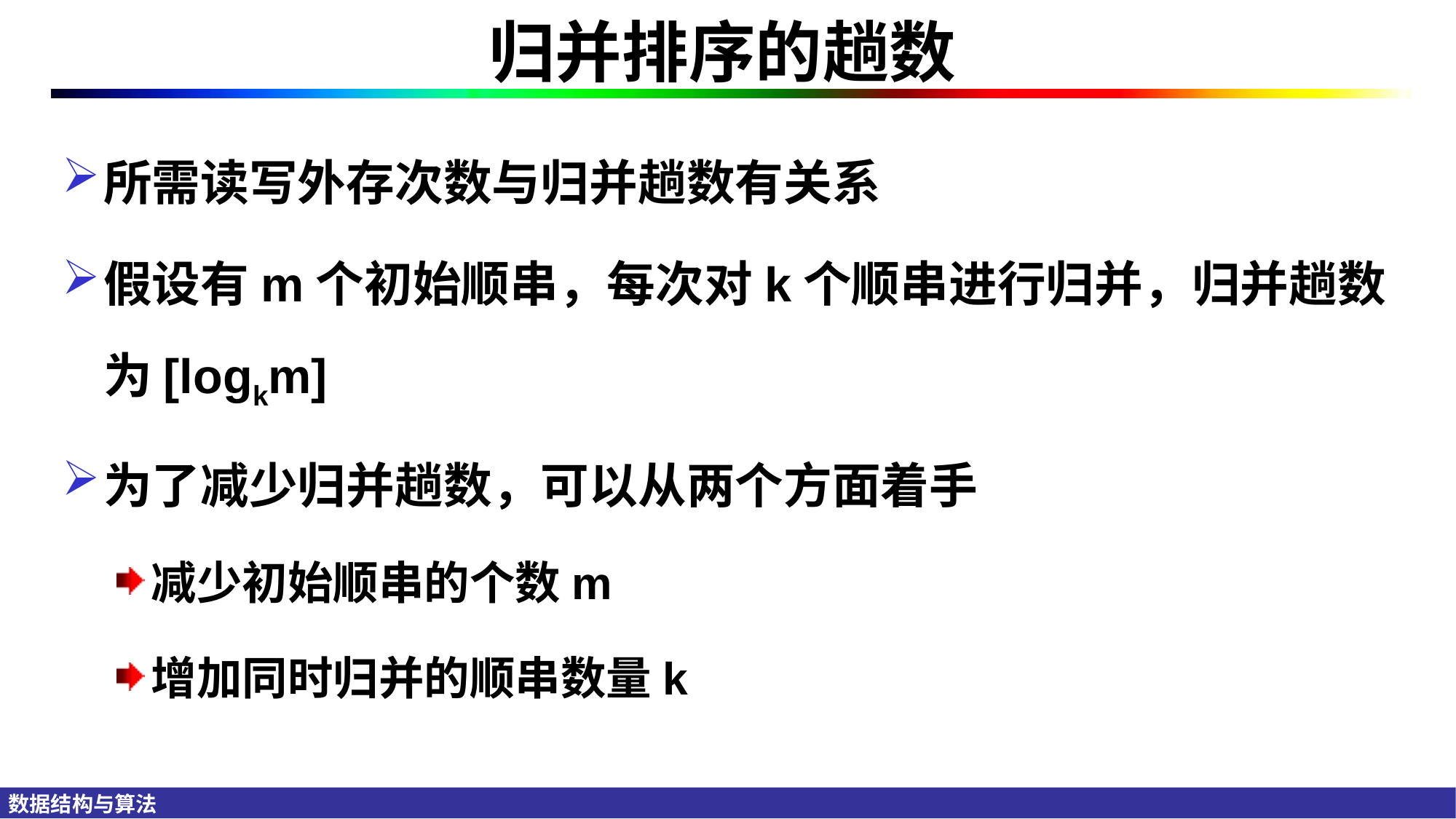

# 归并排序的趟数
所需读写外存次数与归并趟数有关系
假设有m个初始顺串，每次对k个顺串进行归并，归并趟数为[logkm]
为了减少归并趟数，可以从两个方面着手
减少初始顺串的个数m
增加同时归并的顺串数量k